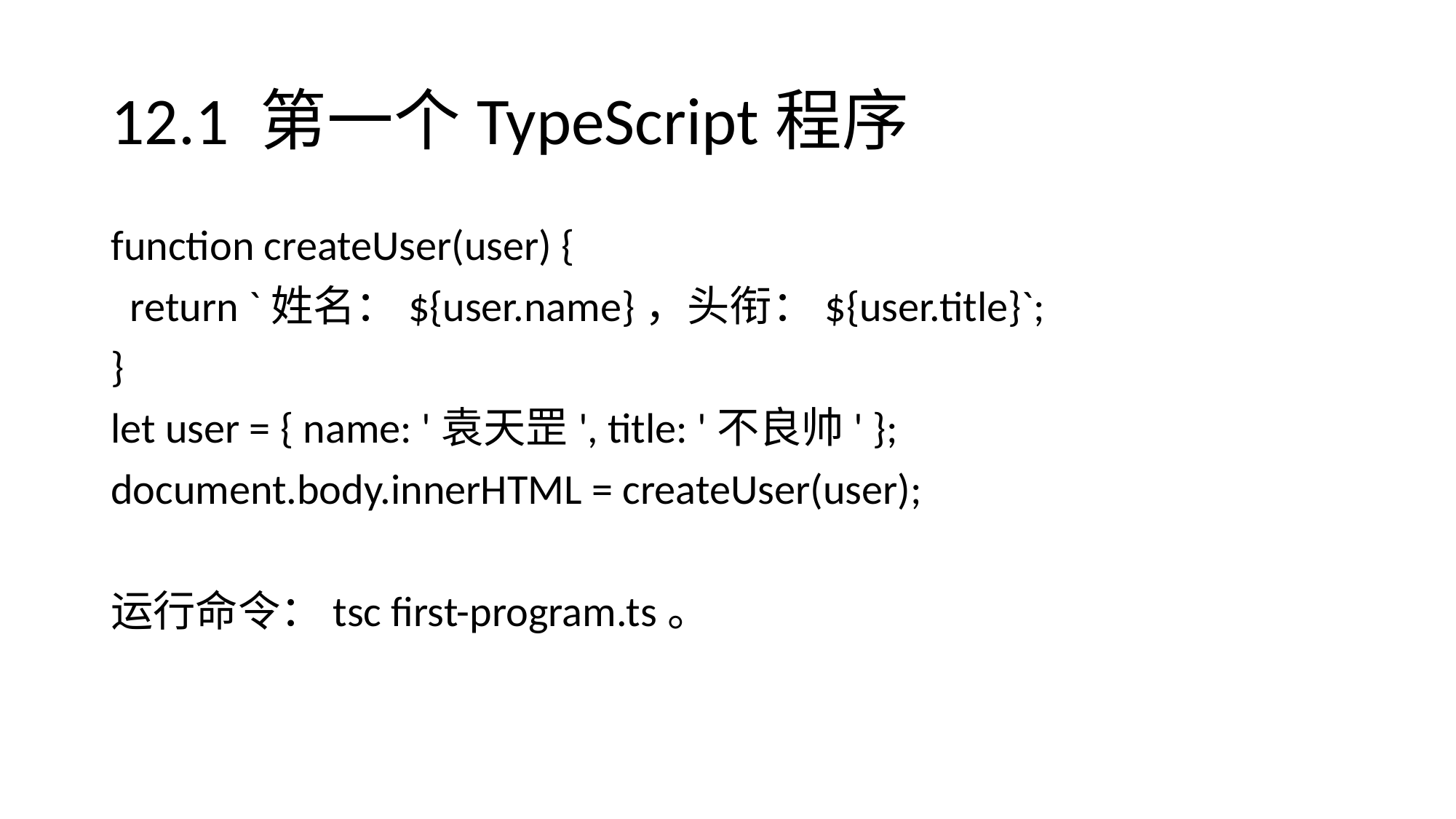

# 12.1 第一个TypeScript程序
function createUser(user) {
  return `姓名：${user.name}，头衔：${user.title}`;
}
let user = { name: '袁天罡', title: '不良帅' };
document.body.innerHTML = createUser(user);

运行命令：tsc first-program.ts。